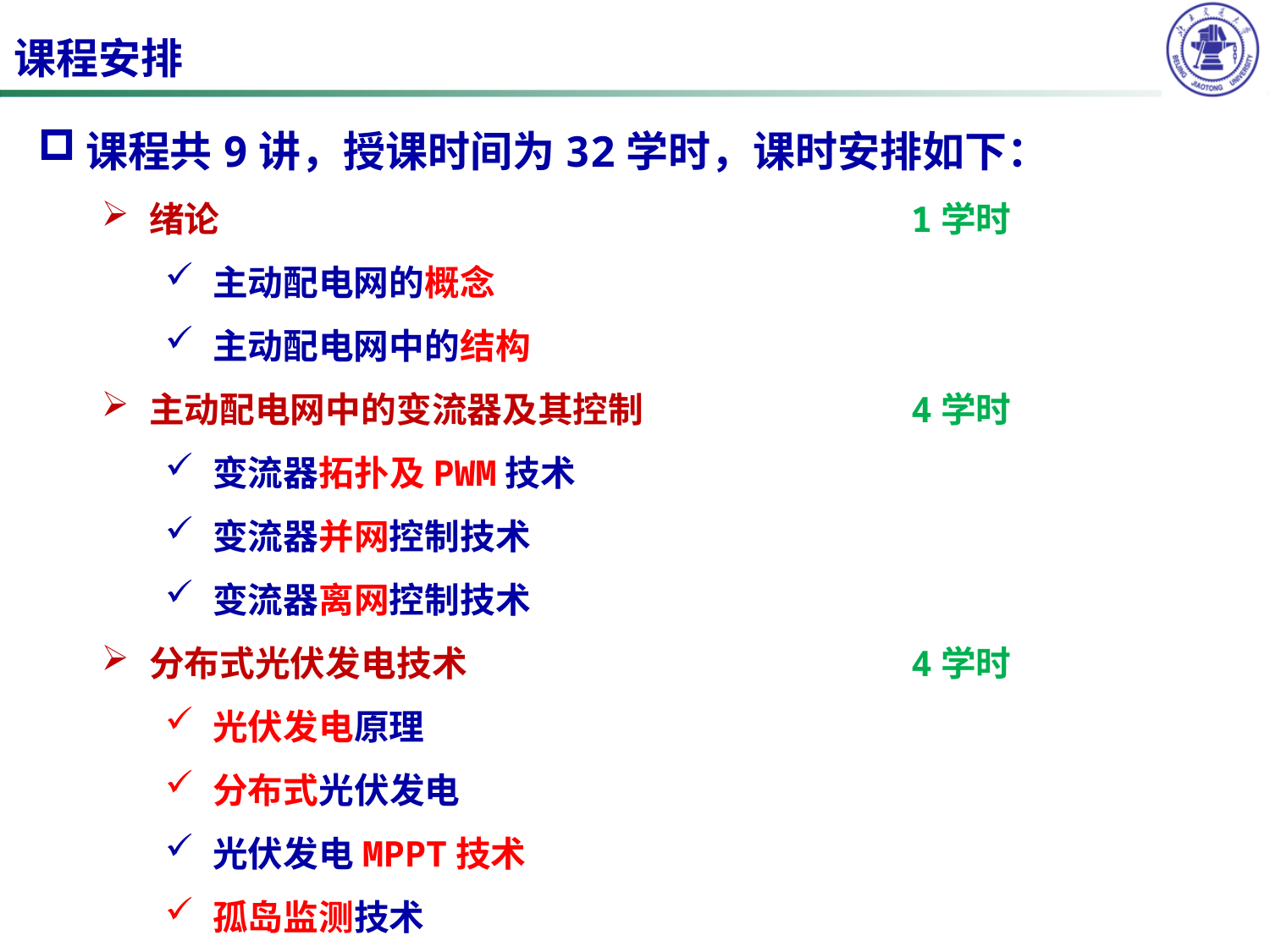

课程安排
课程共9讲，授课时间为32学时，课时安排如下：
绪论						1学时
主动配电网的概念
主动配电网中的结构
主动配电网中的变流器及其控制			4学时
变流器拓扑及PWM技术
变流器并网控制技术
变流器离网控制技术
分布式光伏发电技术				4学时
光伏发电原理
分布式光伏发电
光伏发电MPPT技术
孤岛监测技术